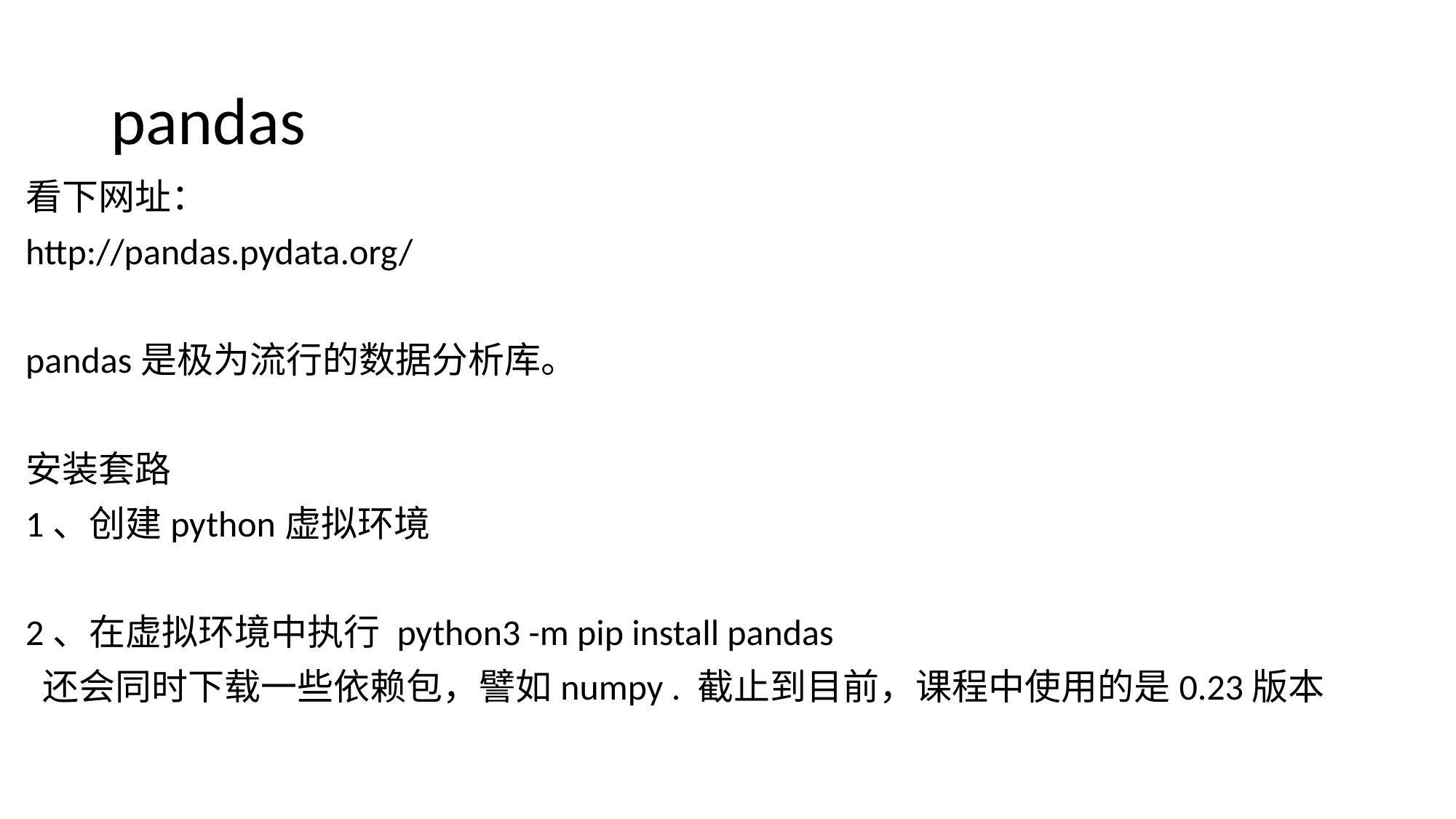

# pandas
看下网址：
http://pandas.pydata.org/

pandas是极为流行的数据分析库。

安装套路
1、创建python虚拟环境

2、在虚拟环境中执行 python3 -m pip install pandas
 还会同时下载一些依赖包，譬如numpy . 截止到目前，课程中使用的是0.23版本